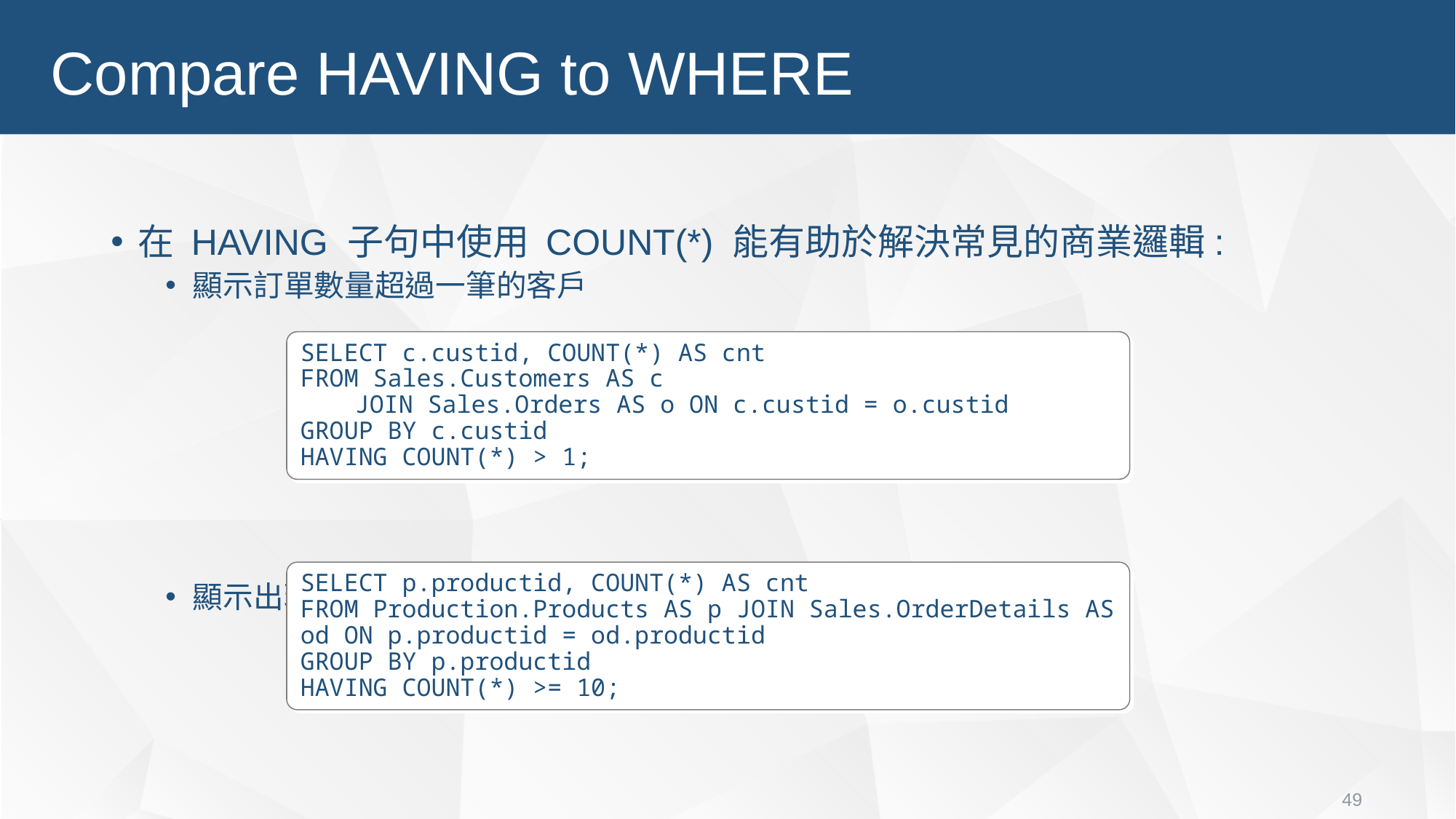

Compare HAVING to WHERE
在 HAVING 子句中使用 COUNT(*) 能有助於解決常見的商業邏輯:
顯示訂單數量超過一筆的客戶

顯示出現在 10 筆訂單(含)以上的商品

SELECT c.custid, COUNT(*) AS cnt
FROM Sales.Customers AS c
	JOIN Sales.Orders AS o ON c.custid = o.custid
GROUP BY c.custid
HAVING COUNT(*) > 1;
SELECT p.productid, COUNT(*) AS cnt
FROM Production.Products AS p JOIN Sales.OrderDetails AS od ON p.productid = od.productid
GROUP BY p.productid
HAVING COUNT(*) >= 10;